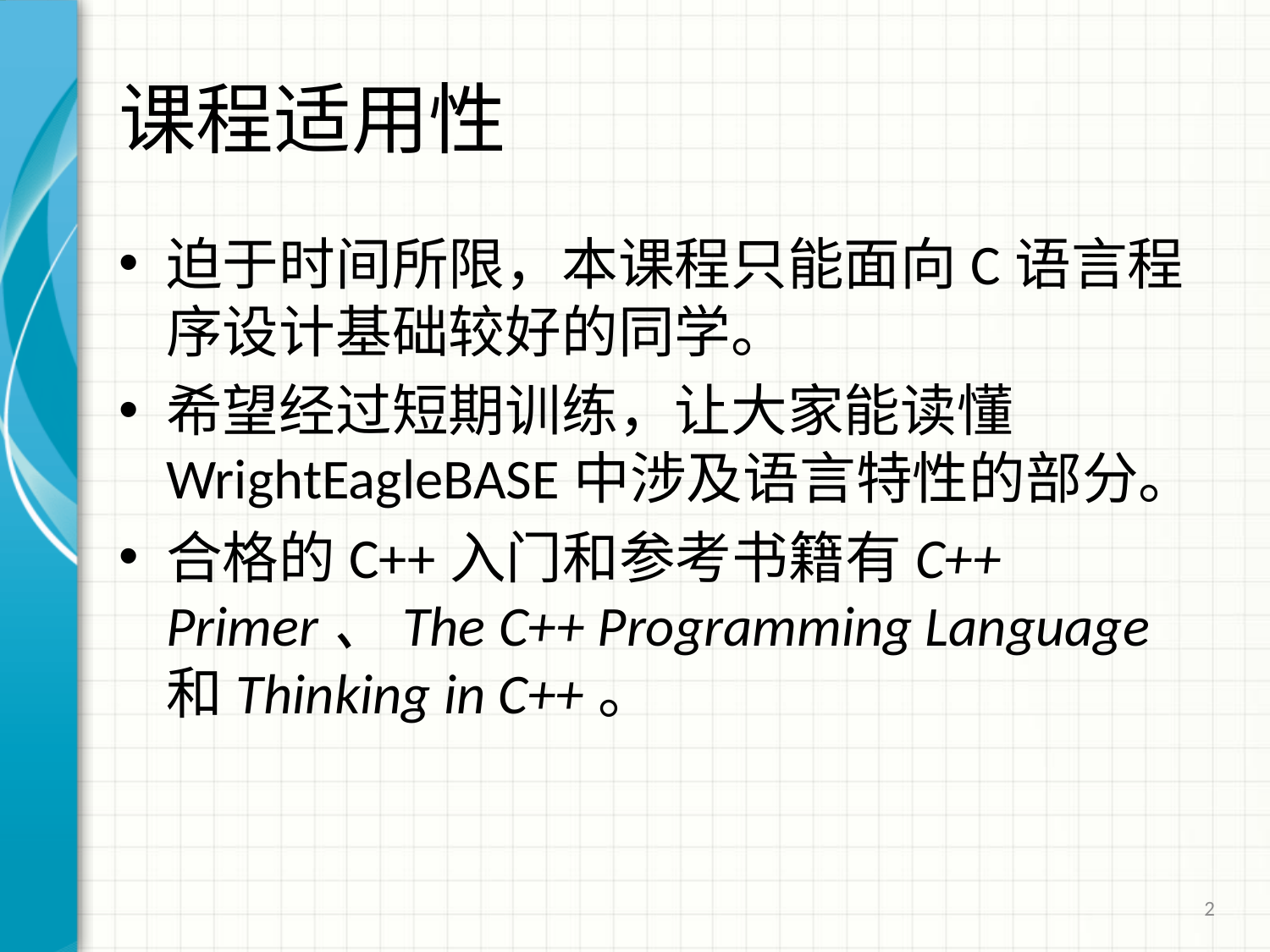

# 课程适用性
迫于时间所限，本课程只能面向C语言程序设计基础较好的同学。
希望经过短期训练，让大家能读懂WrightEagleBASE中涉及语言特性的部分。
合格的C++入门和参考书籍有C++ Primer、The C++ Programming Language和Thinking in C++。
2